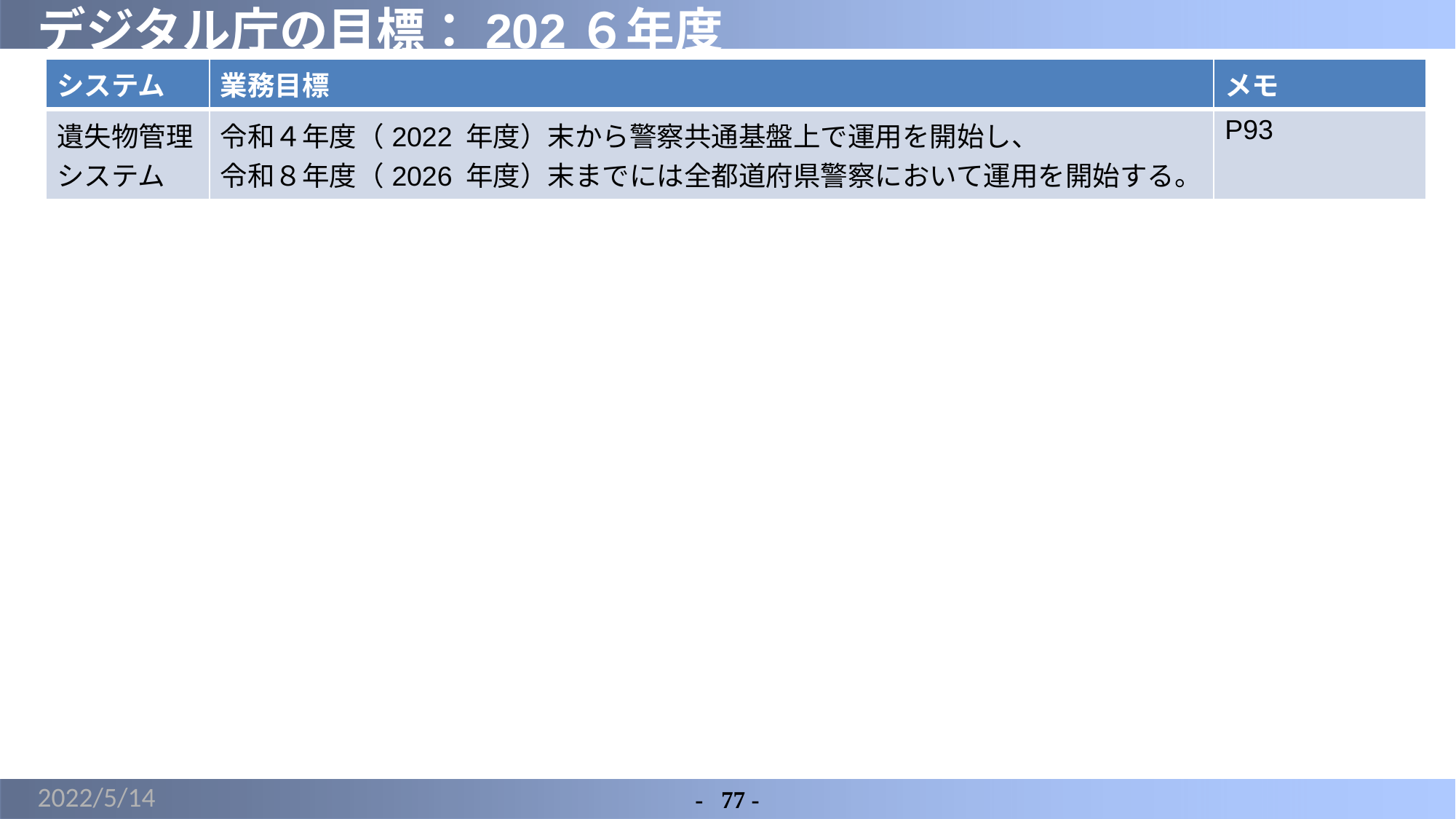

# デジタル庁の目標：202６年度
| システム | 業務目標 | メモ |
| --- | --- | --- |
| 遺失物管理システム | 令和４年度（2022 年度）末から警察共通基盤上で運用を開始し、 令和８年度（2026 年度）末までには全都道府県警察において運用を開始する。 | P93 |
2022/5/14
-	77 -